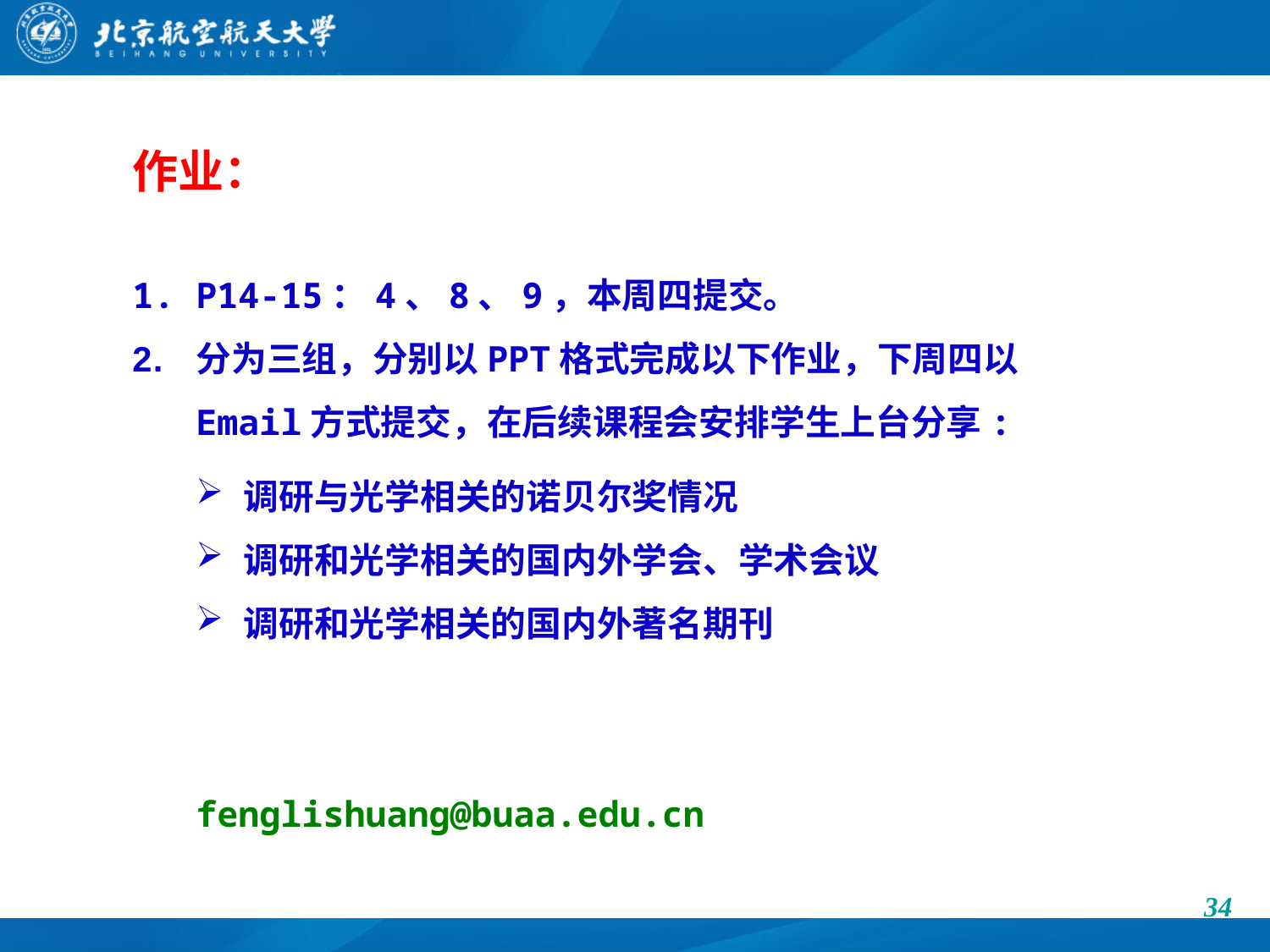

作业：

P14-15：4、8、9，本周四提交。
分为三组，分别以PPT格式完成以下作业，下周四以Email方式提交，在后续课程会安排学生上台分享:
调研与光学相关的诺贝尔奖情况
调研和光学相关的国内外学会、学术会议
调研和光学相关的国内外著名期刊

fenglishuang@buaa.edu.cn

34